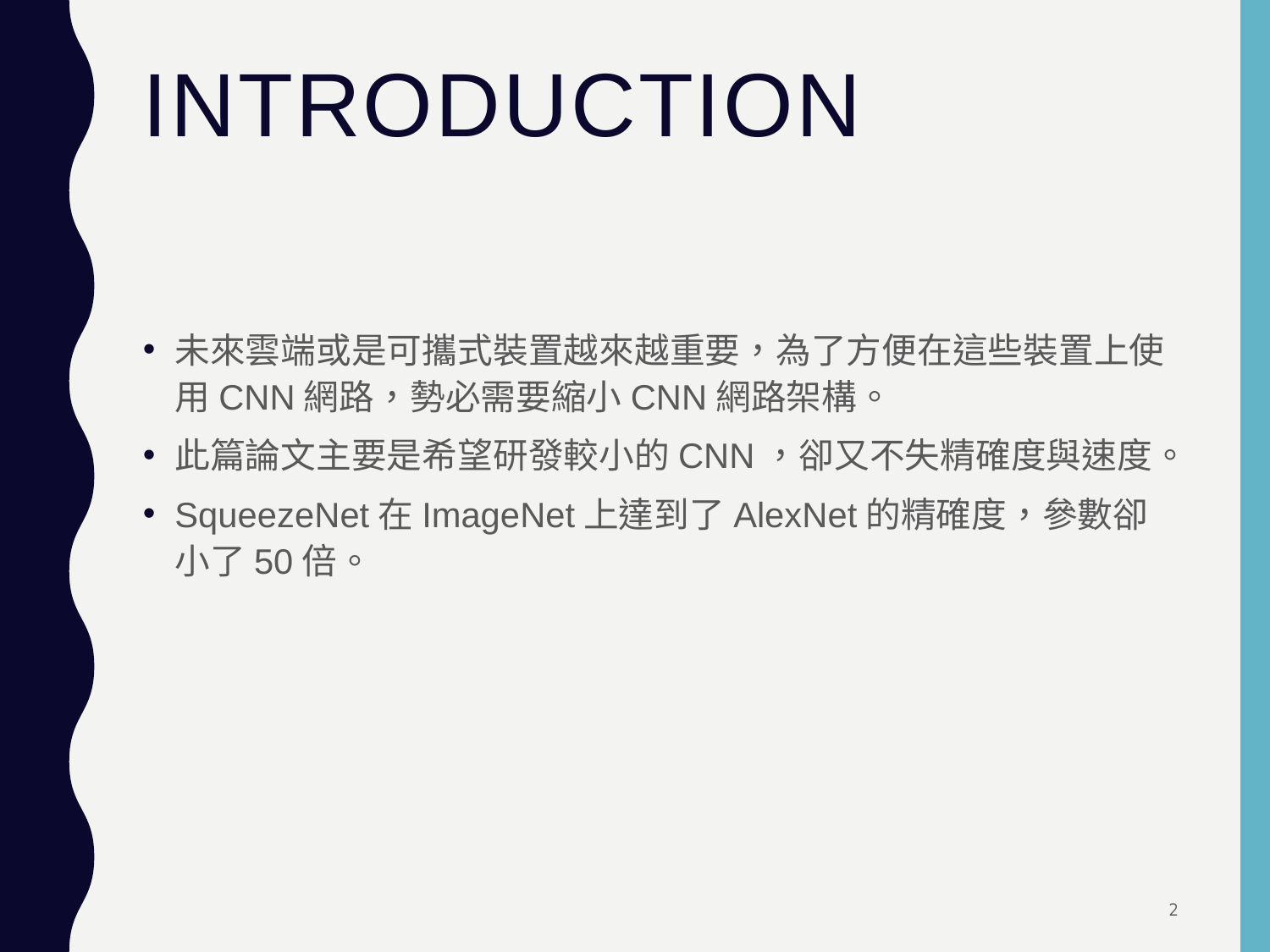

# introduction
未來雲端或是可攜式裝置越來越重要，為了方便在這些裝置上使用CNN網路，勢必需要縮小CNN網路架構。
此篇論文主要是希望研發較小的CNN，卻又不失精確度與速度。
SqueezeNet在ImageNet上達到了AlexNet的精確度，參數卻小了50倍。
2